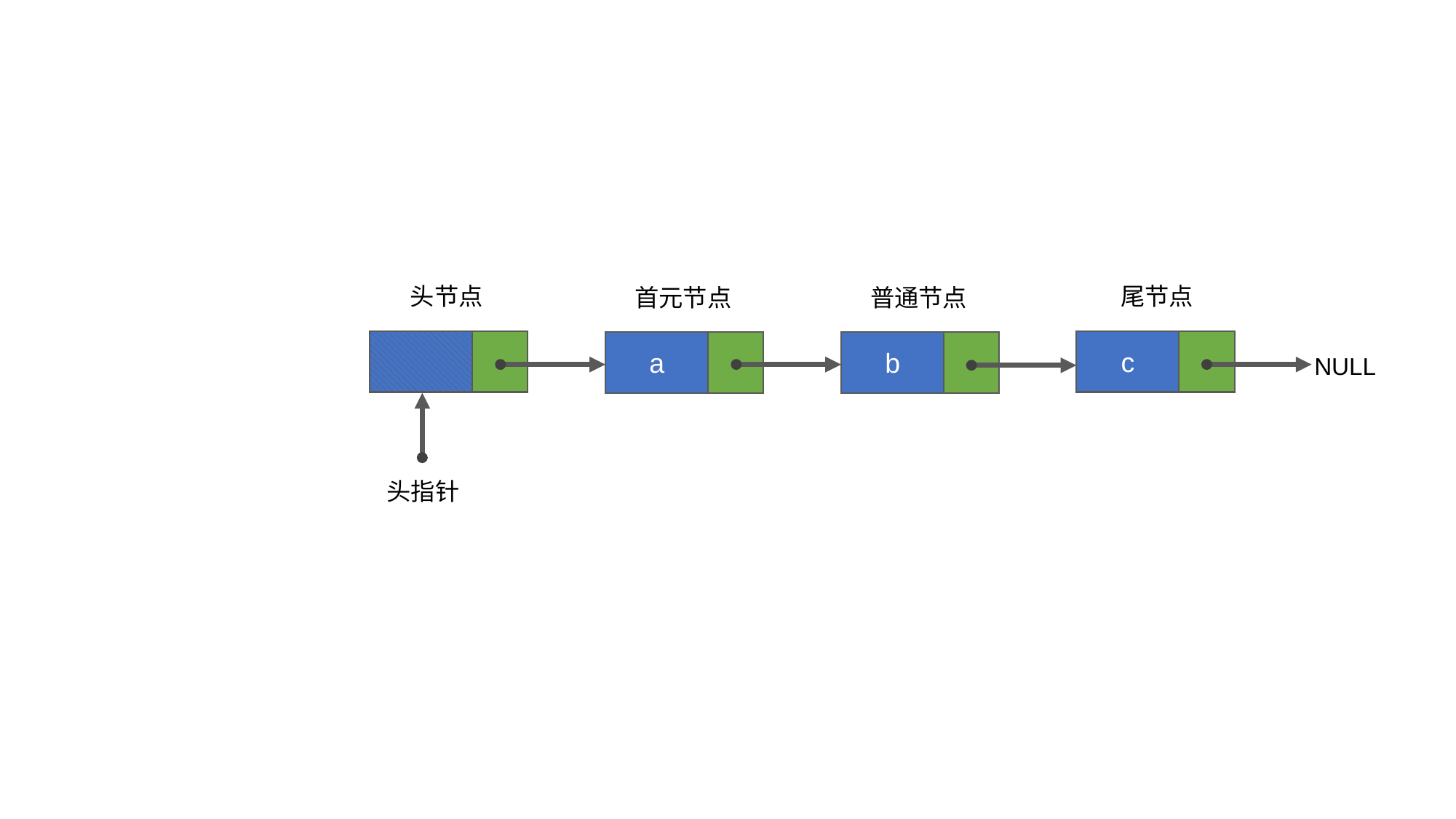

头节点
尾节点
首元节点
普通节点

a

b

c

头指针
NULL